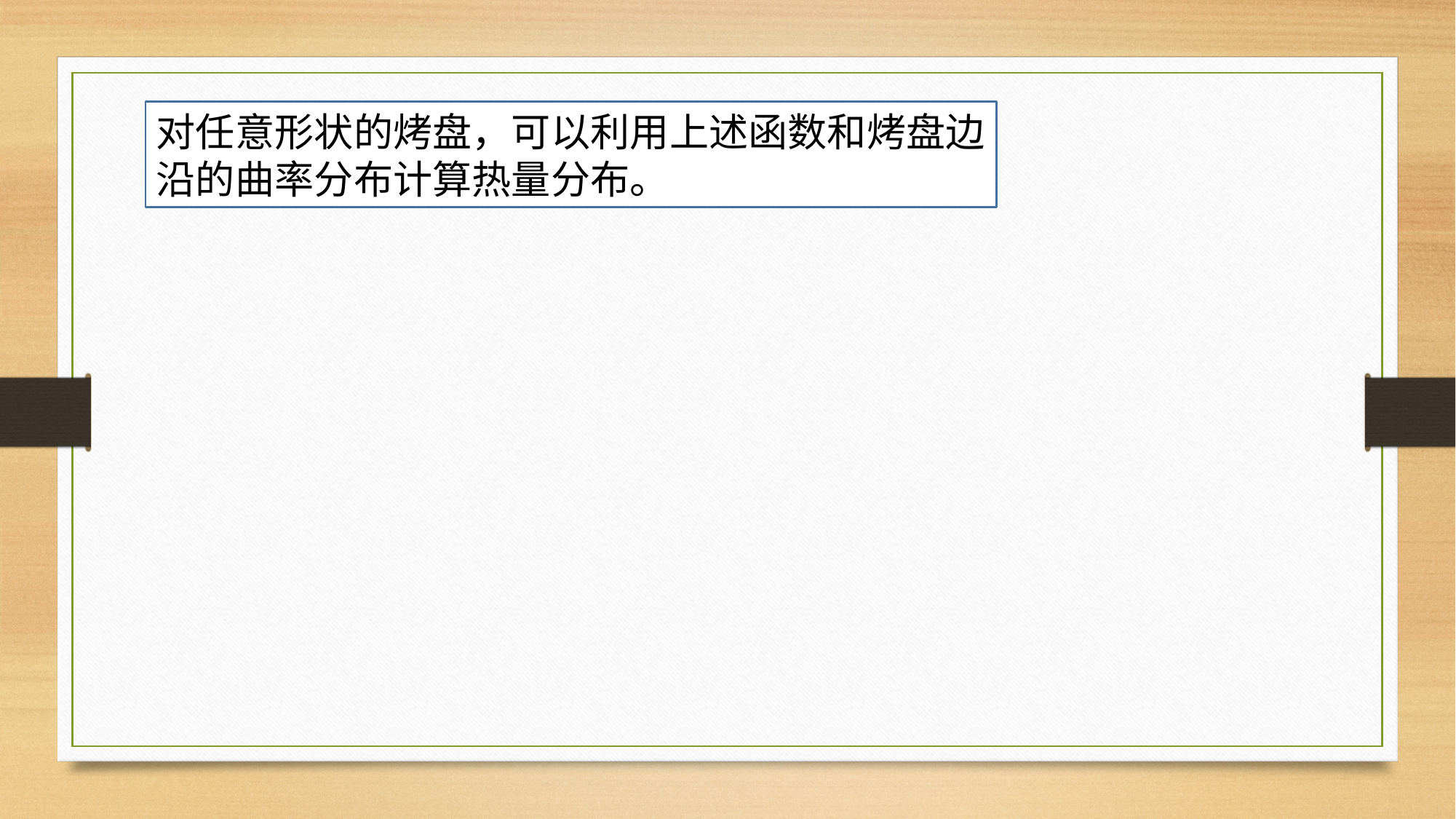

对任意形状的烤盘，可以利用上述函数和烤盘边沿的曲率分布计算热量分布。